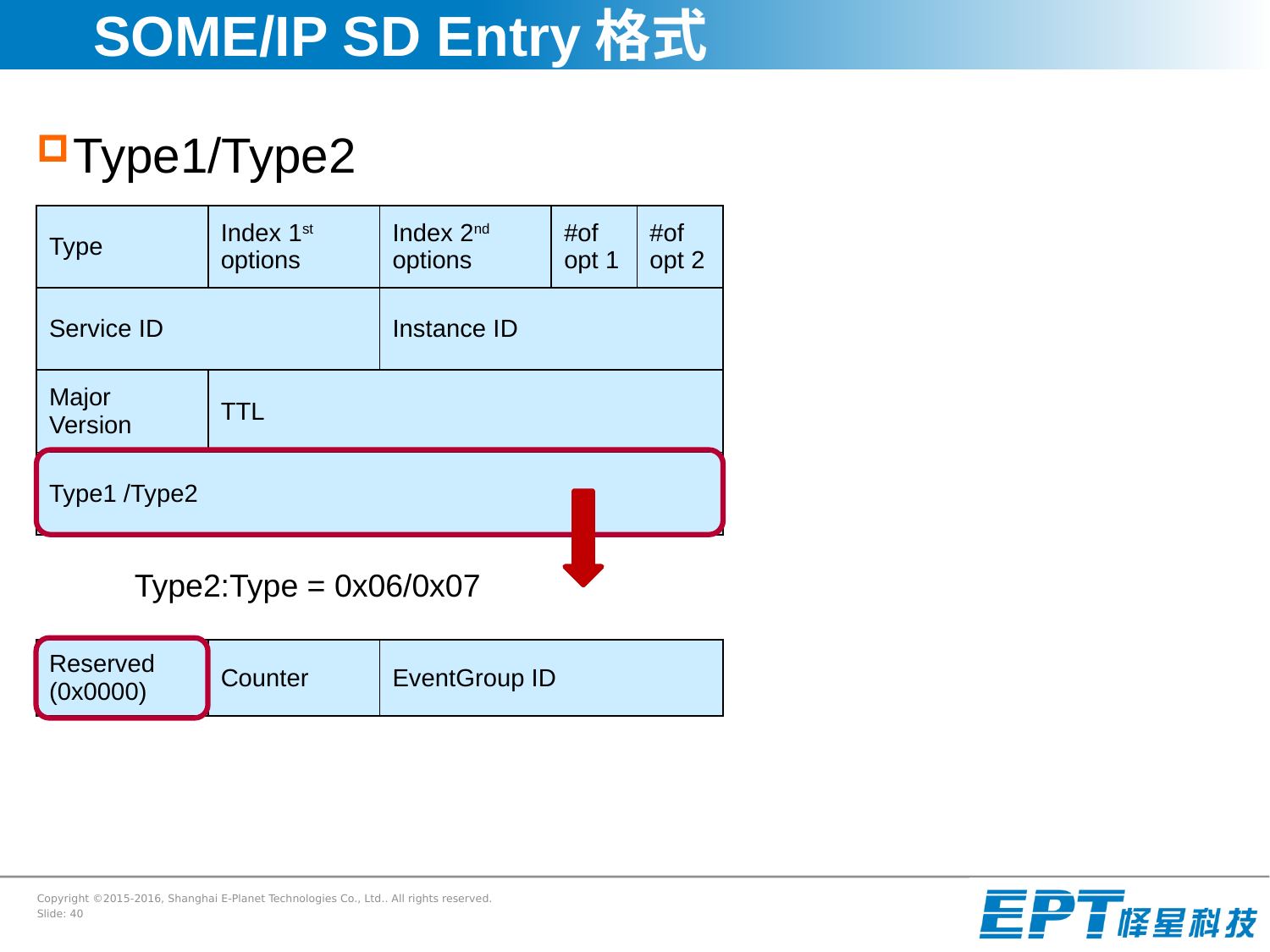

# SOME/IP SD Entry格式
Type1/Type2
| Type | Index 1st options | Index 2nd options | #of opt 1 | #of opt 2 |
| --- | --- | --- | --- | --- |
| Service ID |  | Instance ID |  |  |
| Major Version | TTL |  |  |  |
| Type1 /Type2 |  |  |  |  |

Type2:Type = 0x06/0x07

| Reserved (0x0000) | Counter | EventGroup ID |
| --- | --- | --- |